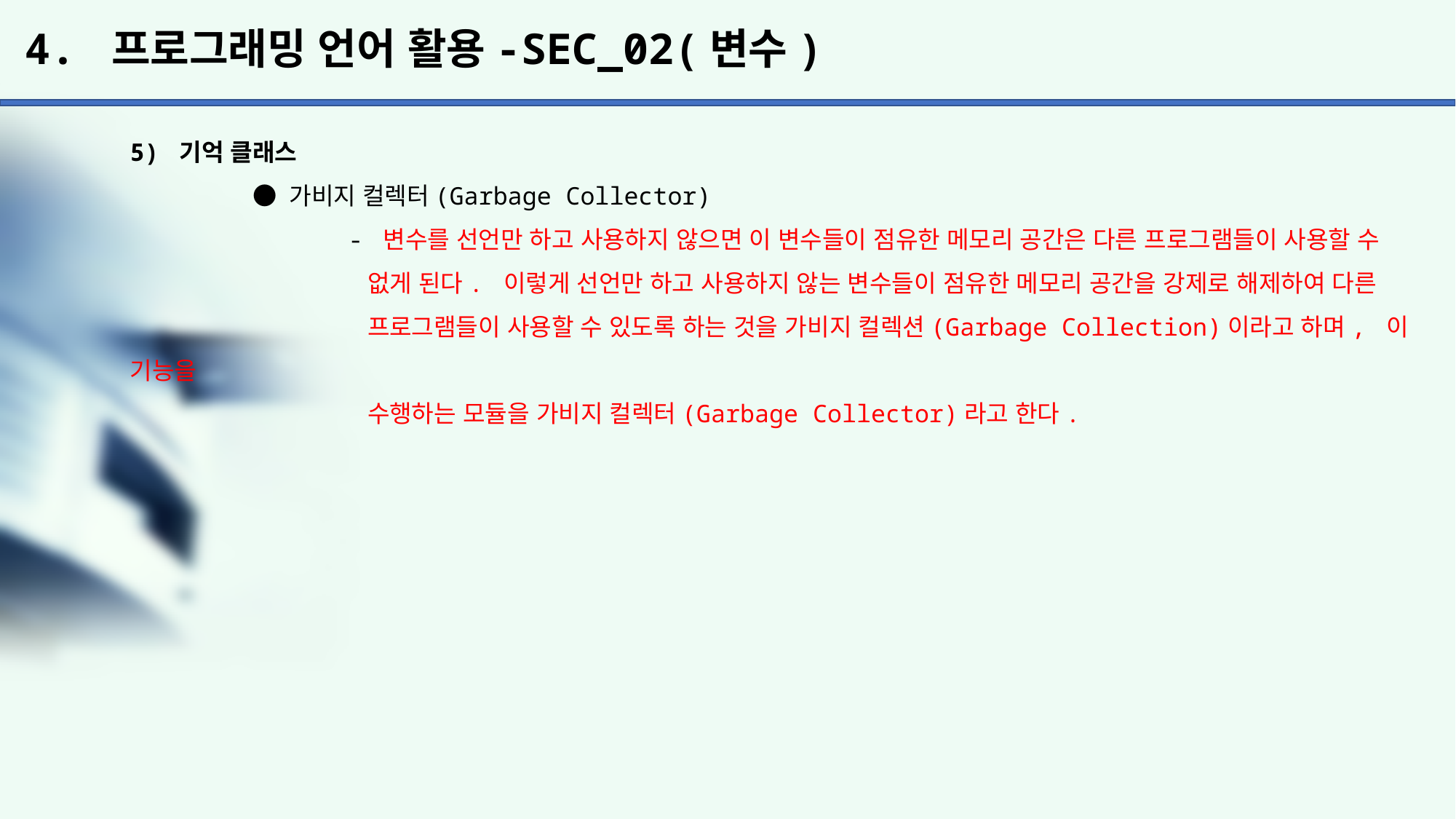

# 4. 프로그래밍 언어 활용-SEC_02(변수)
5) 기억 클래스
	  ● 가비지 컬렉터(Garbage Collector)
		- 변수를 선언만 하고 사용하지 않으면 이 변수들이 점유한 메모리 공간은 다른 프로그램들이 사용할 수
		  없게 된다. 이렇게 선언만 하고 사용하지 않는 변수들이 점유한 메모리 공간을 강제로 해제하여 다른
		  프로그램들이 사용할 수 있도록 하는 것을 가비지 컬렉션(Garbage Collection)이라고 하며, 이 기능을
		  수행하는 모듈을 가비지 컬렉터(Garbage Collector)라고 한다.